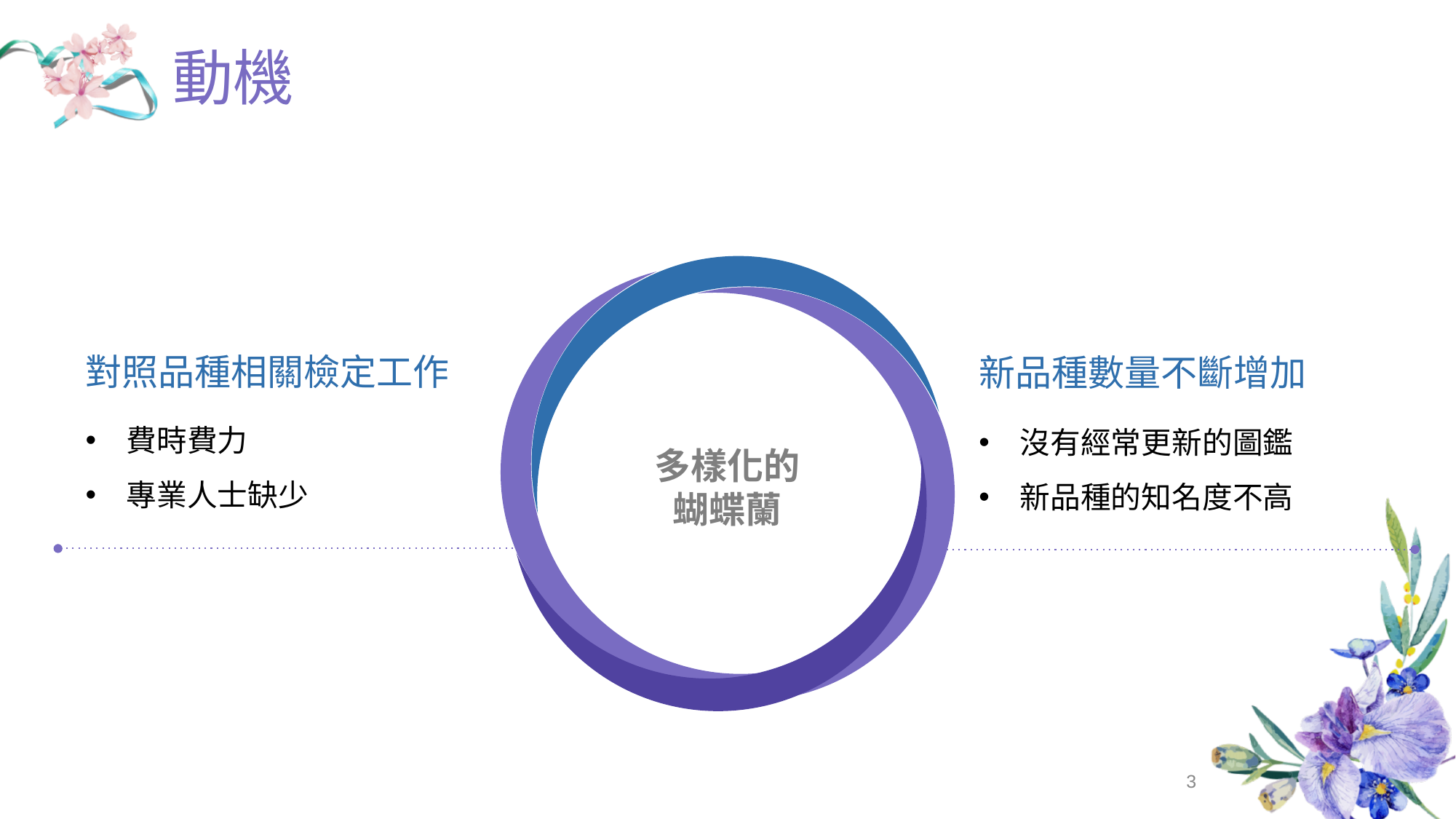

# 動機

對照品種相關檢定工作
費時費力
專業人士缺少
新品種數量不斷增加
沒有經常更新的圖鑑
新品種的知名度不高
多樣化的
蝴蝶蘭
3